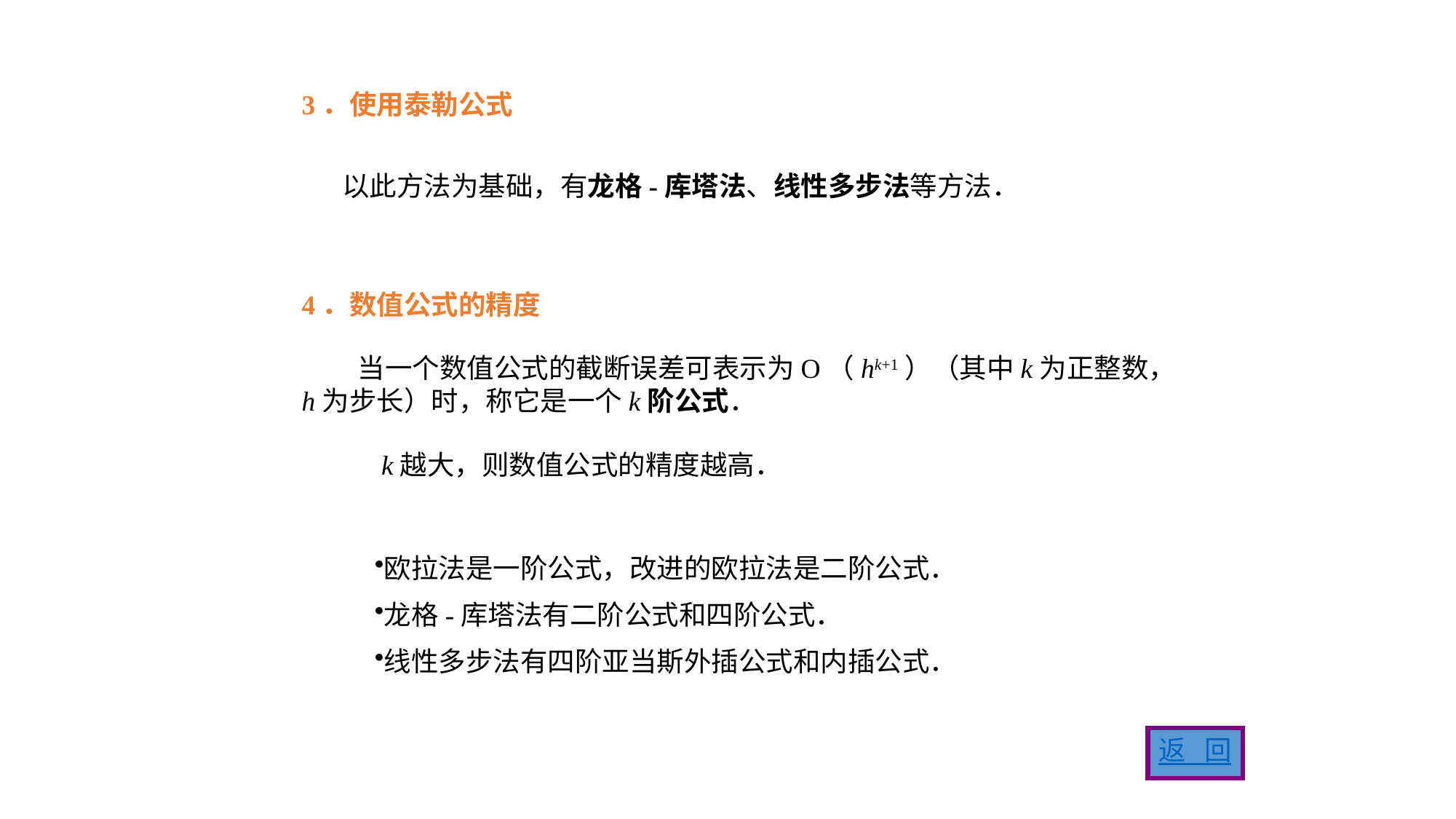

3．使用泰勒公式
    以此方法为基础，有龙格-库塔法、线性多步法等方法．
4．数值公式的精度
        当一个数值公式的截断误差可表示为O（hk+1）（其中k为正整数，h为步长）时，称它是一个k阶公式．
 k越大，则数值公式的精度越高．
欧拉法是一阶公式，改进的欧拉法是二阶公式．
龙格-库塔法有二阶公式和四阶公式．
线性多步法有四阶亚当斯外插公式和内插公式．
返   回